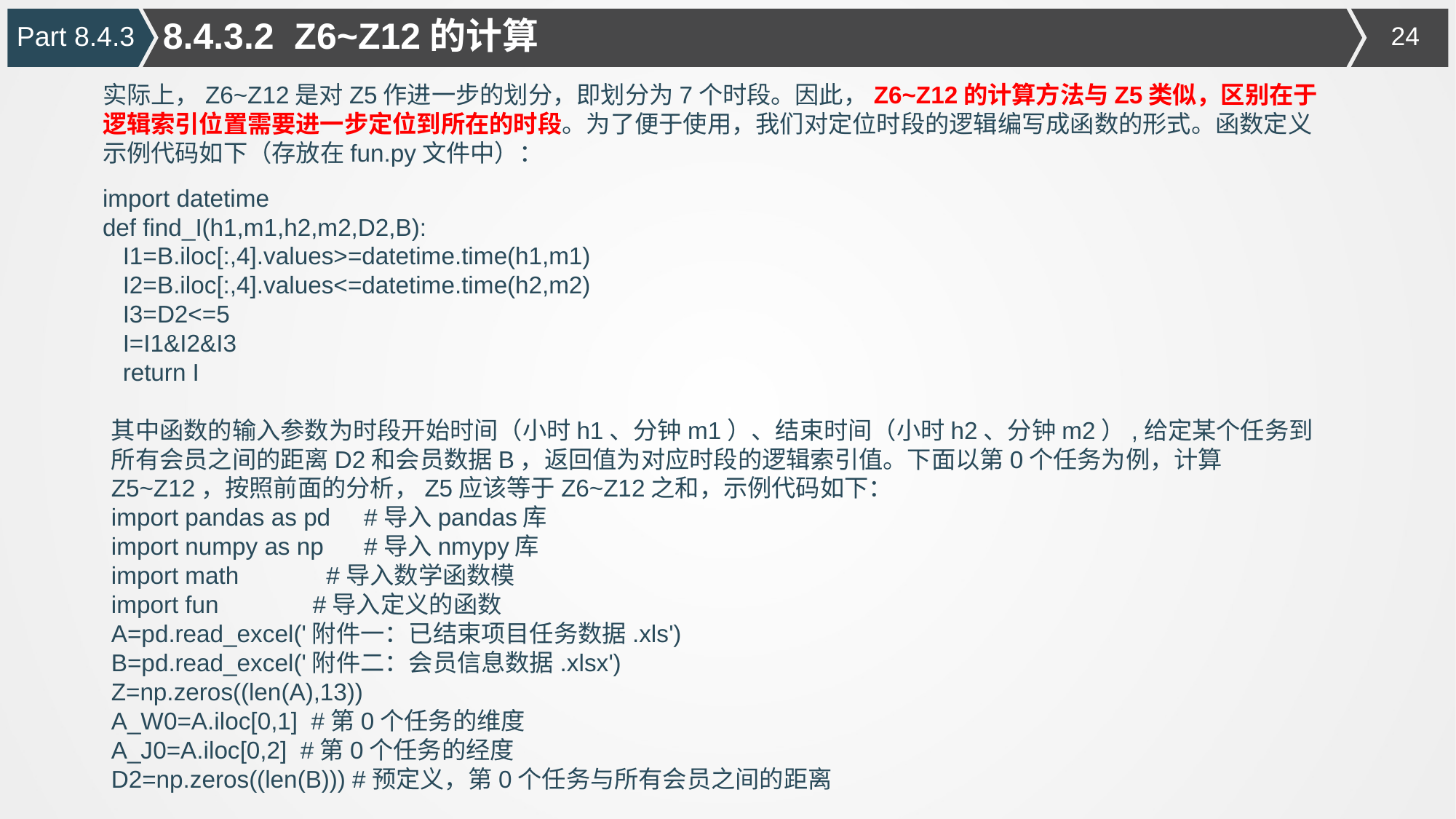

# 8.4.3.2  Z6~Z12的计算
Part 8.4.3
实际上，Z6~Z12是对Z5作进一步的划分，即划分为7个时段。因此，Z6~Z12的计算方法与Z5类似，区别在于逻辑索引位置需要进一步定位到所在的时段。为了便于使用，我们对定位时段的逻辑编写成函数的形式。函数定义示例代码如下（存放在fun.py文件中）：
import datetime
def find_I(h1,m1,h2,m2,D2,B):
   I1=B.iloc[:,4].values>=datetime.time(h1,m1)
   I2=B.iloc[:,4].values<=datetime.time(h2,m2)
   I3=D2<=5
   I=I1&I2&I3
   return I
其中函数的输入参数为时段开始时间（小时h1、分钟m1）、结束时间（小时h2、分钟m2）,给定某个任务到所有会员之间的距离D2和会员数据B，返回值为对应时段的逻辑索引值。下面以第0个任务为例，计算Z5~Z12，按照前面的分析，Z5应该等于Z6~Z12之和，示例代码如下：
import pandas as pd     #导入pandas库
import numpy as np      #导入nmypy库
import math             #导入数学函数模
import fun              #导入定义的函数
A=pd.read_excel('附件一：已结束项目任务数据.xls')
B=pd.read_excel('附件二：会员信息数据.xlsx')
Z=np.zeros((len(A),13))
A_W0=A.iloc[0,1]  #第0个任务的维度
A_J0=A.iloc[0,2]  #第0个任务的经度
D2=np.zeros((len(B))) #预定义，第0个任务与所有会员之间的距离